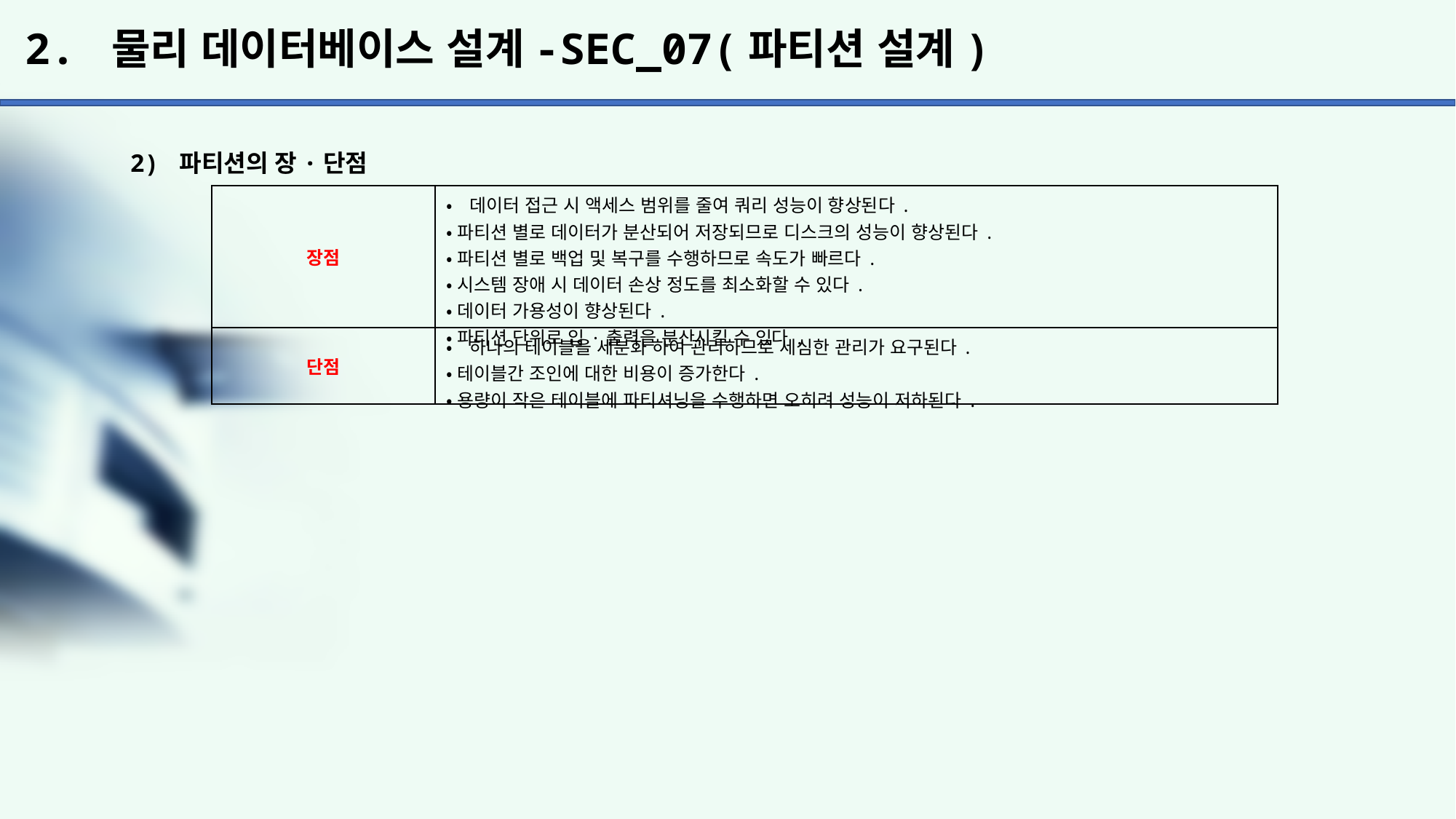

# 2. 물리 데이터베이스 설계-SEC_07(파티션 설계)
2) 파티션의 장·단점

| 장점 | •데이터 접근 시 액세스 범위를 줄여 쿼리 성능이 향상된다. •파티션 별로 데이터가 분산되어 저장되므로 디스크의 성능이 향상된다. •파티션 별로 백업 및 복구를 수행하므로 속도가 빠르다. •시스템 장애 시 데이터 손상 정도를 최소화할 수 있다. •데이터 가용성이 향상된다. •파티션 단위로 입·출력을 분산시킬 수 있다. |
| --- | --- |
| 단점 | •하나의 테이블을 세분화 하여 관리하므로 세심한 관리가 요구된다. •테이블간 조인에 대한 비용이 증가한다. •용량이 작은 테이블에 파티셔닝을 수행하면 오히려 성능이 저하된다. |